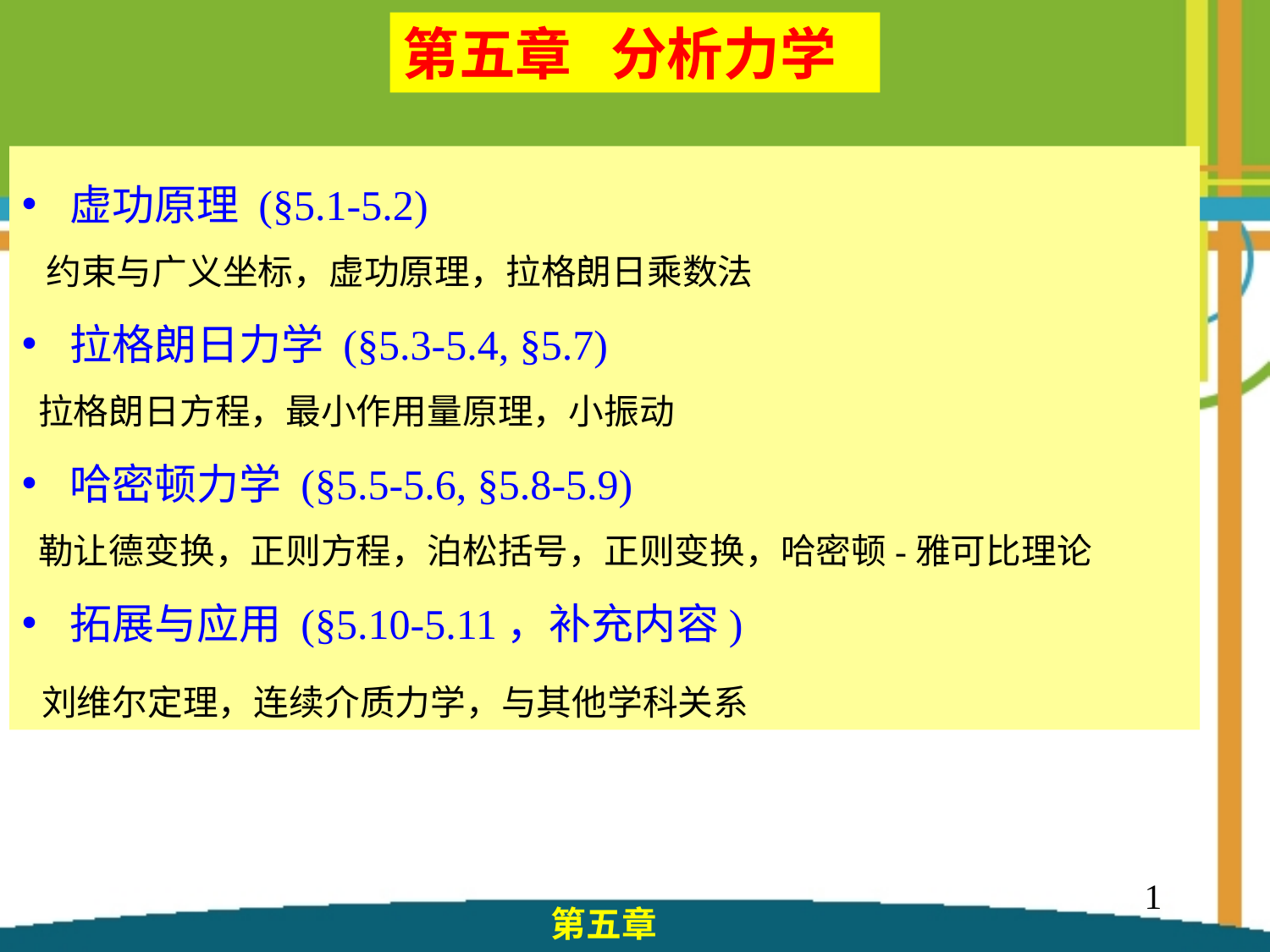

第五章   分析力学
虚功原理 (§5.1-5.2)
  约束与广义坐标，虚功原理，拉格朗日乘数法
拉格朗日力学 (§5.3-5.4, §5.7)
 拉格朗日方程，最小作用量原理，小振动
哈密顿力学 (§5.5-5.6, §5.8-5.9)
 勒让德变换，正则方程，泊松括号，正则变换，哈密顿-雅可比理论
拓展与应用 (§5.10-5.11，补充内容)
 刘维尔定理，连续介质力学，与其他学科关系
1